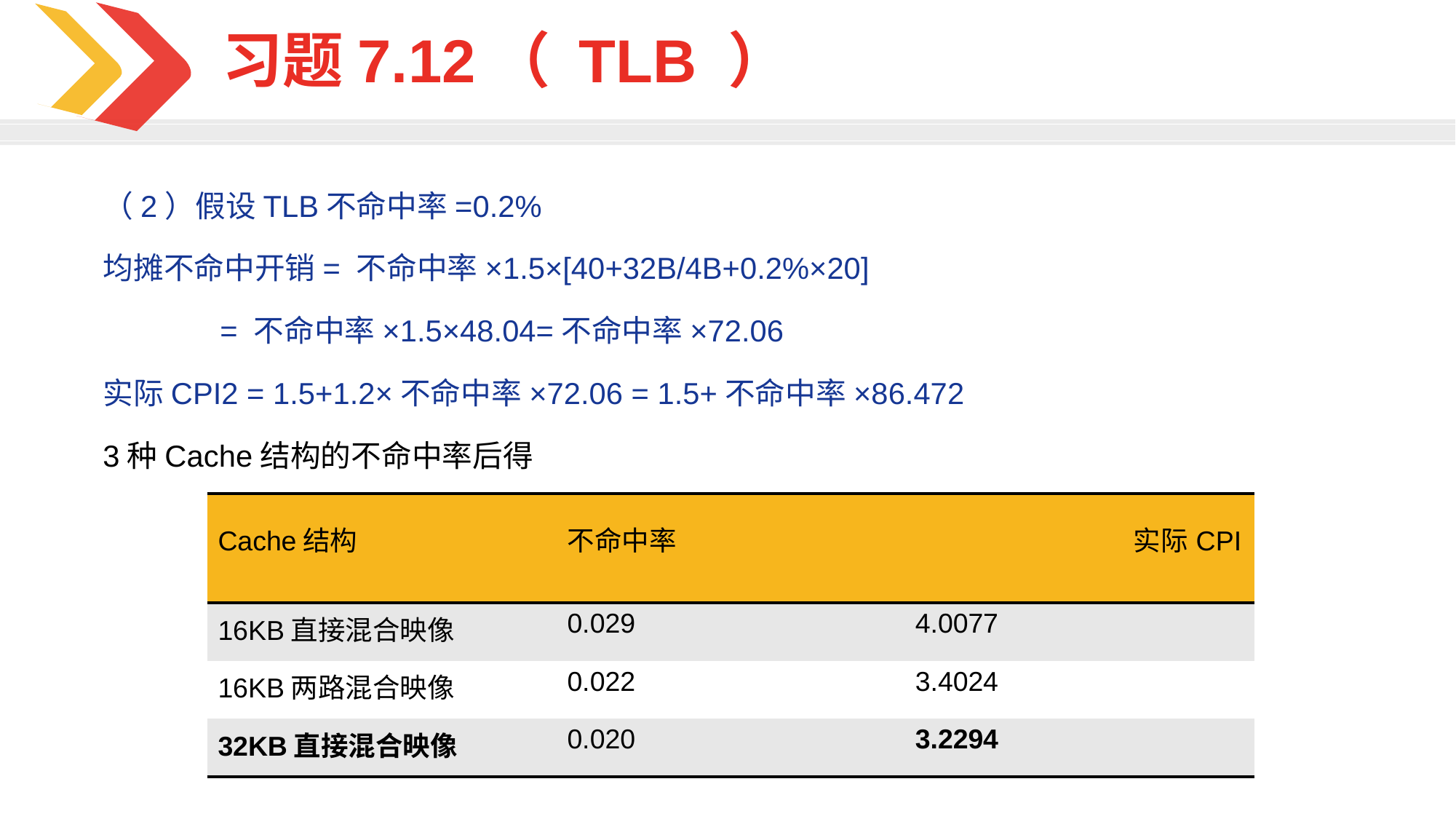

习题7.12（ TLB ）

（2）假设TLB不命中率=0.2%
均摊不命中开销= 不命中率×1.5×[40+32B/4B+0.2%×20]
              = 不命中率×1.5×48.04=不命中率×72.06
实际CPI2 = 1.5+1.2×不命中率×72.06 = 1.5+不命中率×86.472
3种Cache结构的不命中率后得
| Cache结构 | 不命中率 | 实际CPI |
| --- | --- | --- |
| 16KB直接混合映像 | 0.029 | 4.0077 |
| 16KB两路混合映像 | 0.022 | 3.4024 |
| 32KB直接混合映像 | 0.020 | 3.2294 |